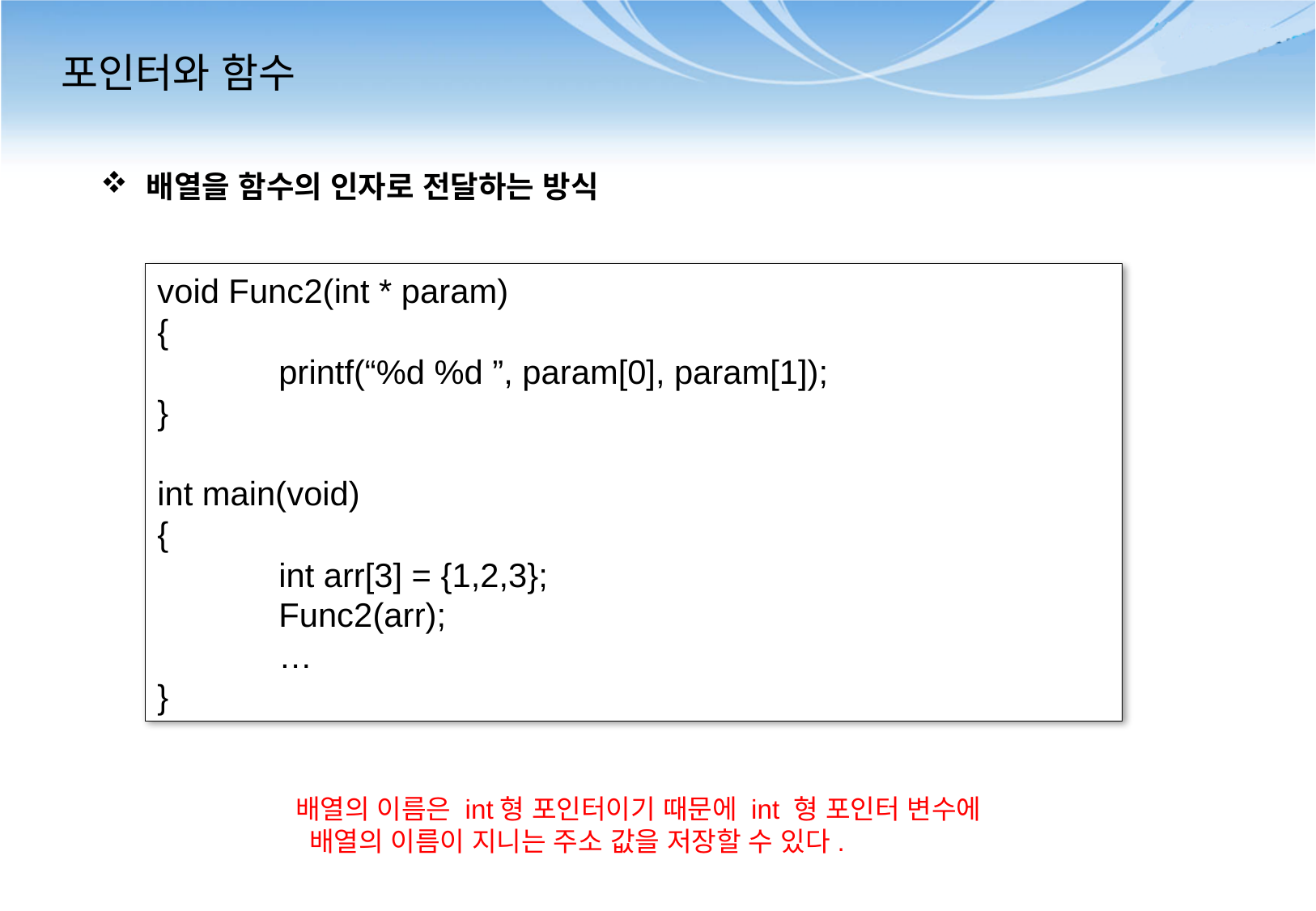

# 포인터와 함수
배열을 함수의 인자로 전달하는 방식

void Func2(int * param)
{
	printf(“%d %d ”, param[0], param[1]);
}

int main(void)
{
	int arr[3] = {1,2,3};
	Func2(arr);
	…
}
배열의 이름은 int형 포인터이기 때문에 int 형 포인터 변수에
 배열의 이름이 지니는 주소 값을 저장할 수 있다.